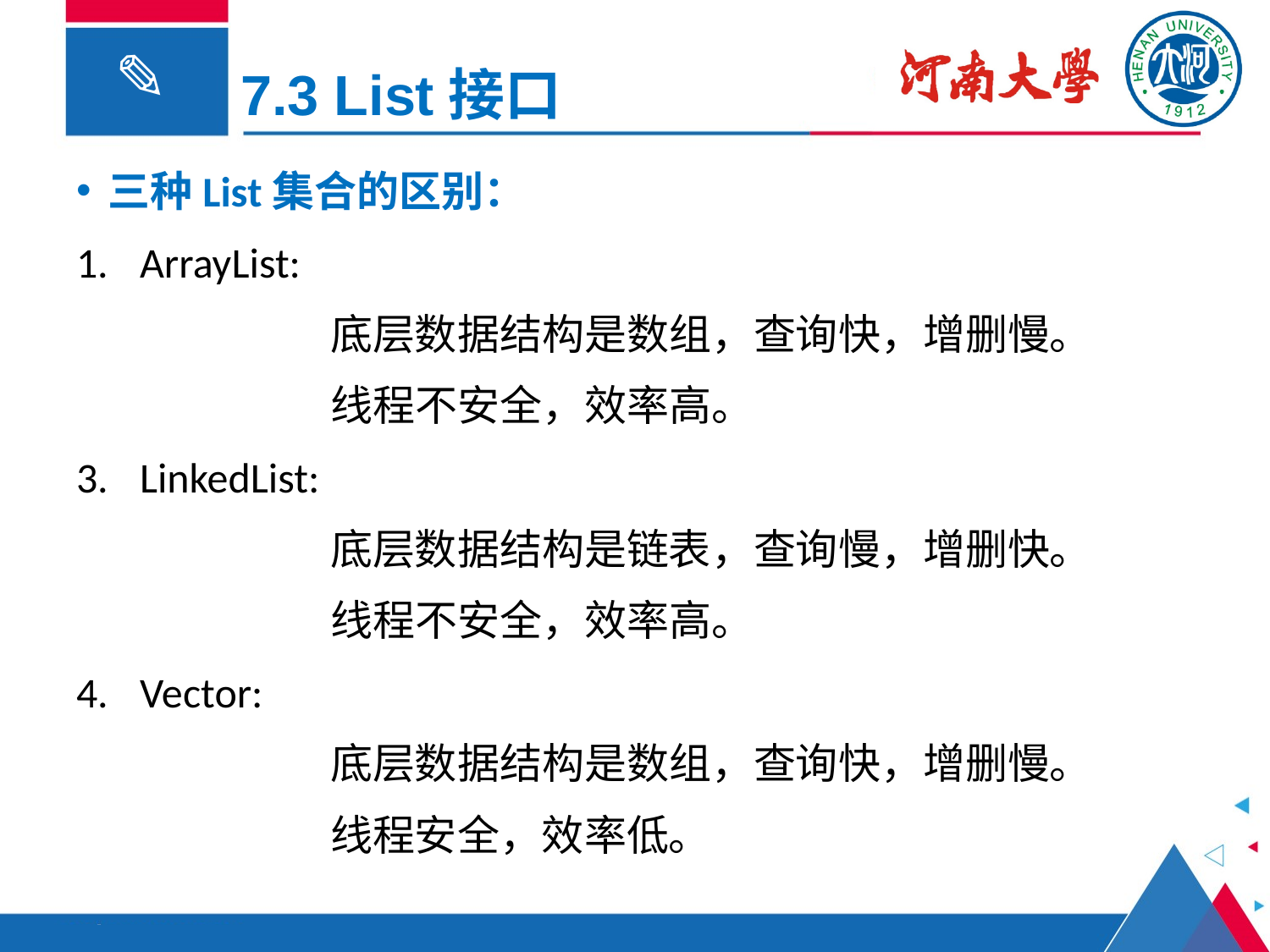

7.3 List接口
三种List集合的区别：
ArrayList:
		底层数据结构是数组，查询快，增删慢。
		线程不安全，效率高。
LinkedList:
		底层数据结构是链表，查询慢，增删快。
		线程不安全，效率高。
Vector:
		底层数据结构是数组，查询快，增删慢。
		线程安全，效率低。